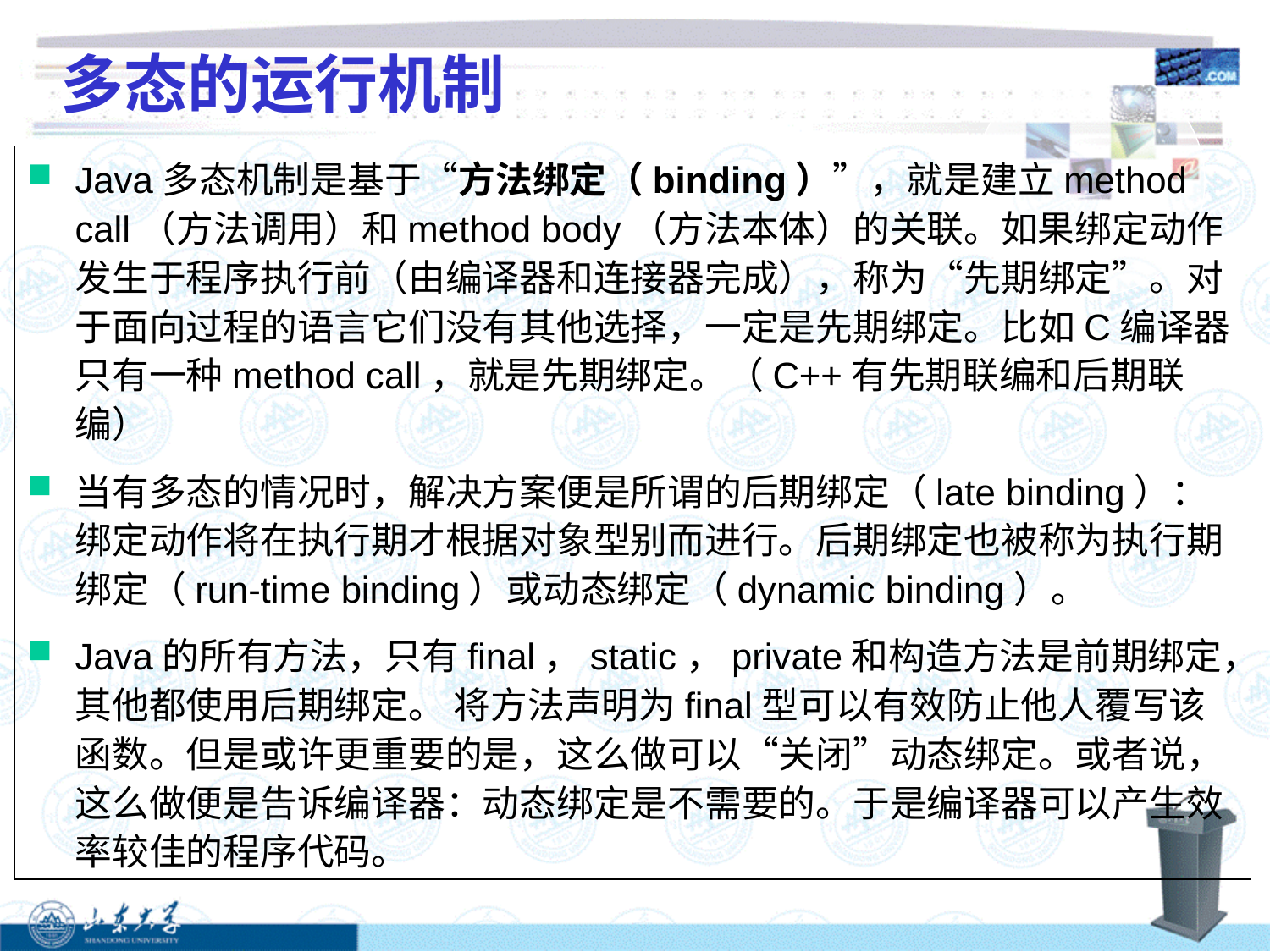

多态的运行机制

Java多态机制是基于“方法绑定（binding）”，就是建立method call（方法调用）和method body（方法本体）的关联。如果绑定动作发生于程序执行前（由编译器和连接器完成），称为“先期绑定”。对于面向过程的语言它们没有其他选择，一定是先期绑定。比如C编译器只有一种method call，就是先期绑定。（C++有先期联编和后期联编）
当有多态的情况时，解决方案便是所谓的后期绑定（late binding）：绑定动作将在执行期才根据对象型别而进行。后期绑定也被称为执行期绑定（run-time binding）或动态绑定（dynamic binding）。
Java的所有方法，只有final，static，private和构造方法是前期绑定，其他都使用后期绑定。 将方法声明为final型可以有效防止他人覆写该函数。但是或许更重要的是，这么做可以“关闭”动态绑定。或者说，这么做便是告诉编译器：动态绑定是不需要的。于是编译器可以产生效率较佳的程序代码。